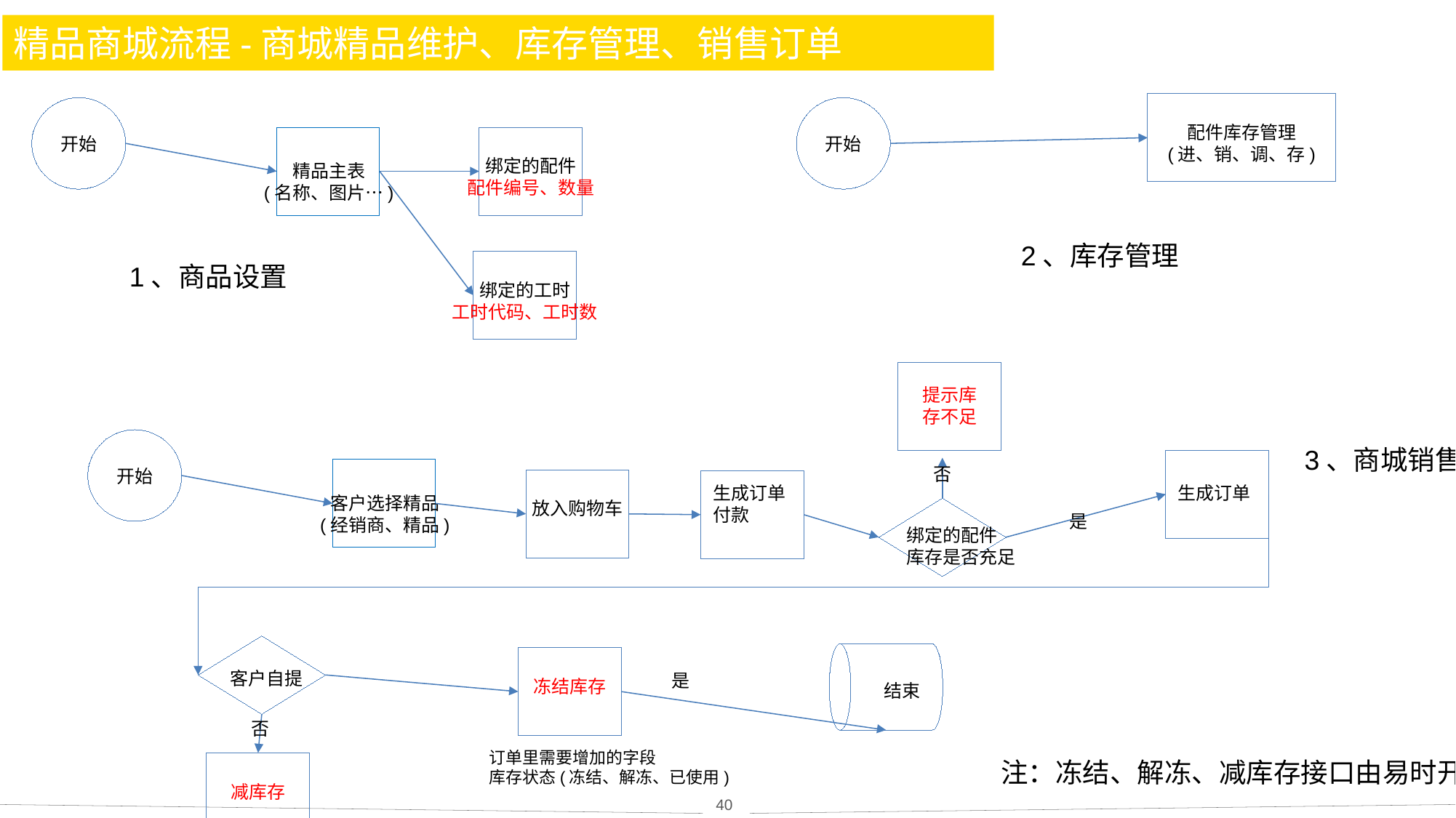

# 精品商城流程-商城精品维护、库存管理、销售订单

配件库存管理
(进、销、调、存)

开始

开始

精品主表
(名称、图片…)

绑定的配件
配件编号、数量
2、库存管理

绑定的工时
工时代码、工时数
1、商品设置

提示库
存不足

开始
3、商城销售

生成订单
否

客户选择精品
(经销商、精品)

放入购物车

生成订单
付款

绑定的配件
库存是否充足
是

客户自提

结束

冻结库存
是

否
订单里需要增加的字段
库存状态(冻结、解冻、已使用)
注：冻结、解冻、减库存接口由易时开发

减库存